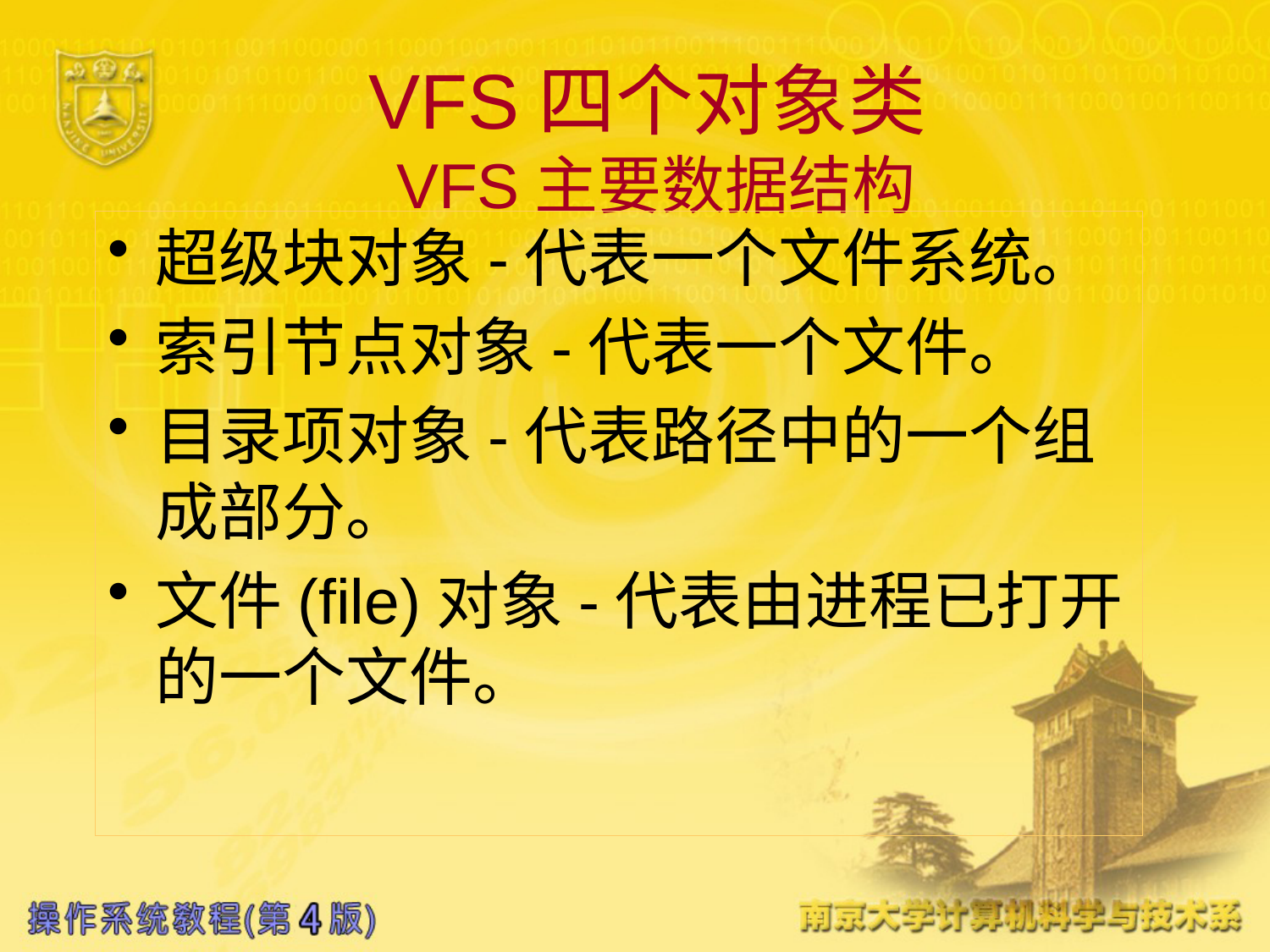

# VFS四个对象类 VFS主要数据结构
超级块对象-代表一个文件系统。
索引节点对象-代表一个文件。
目录项对象-代表路径中的一个组成部分。
文件(file)对象-代表由进程已打开的一个文件。